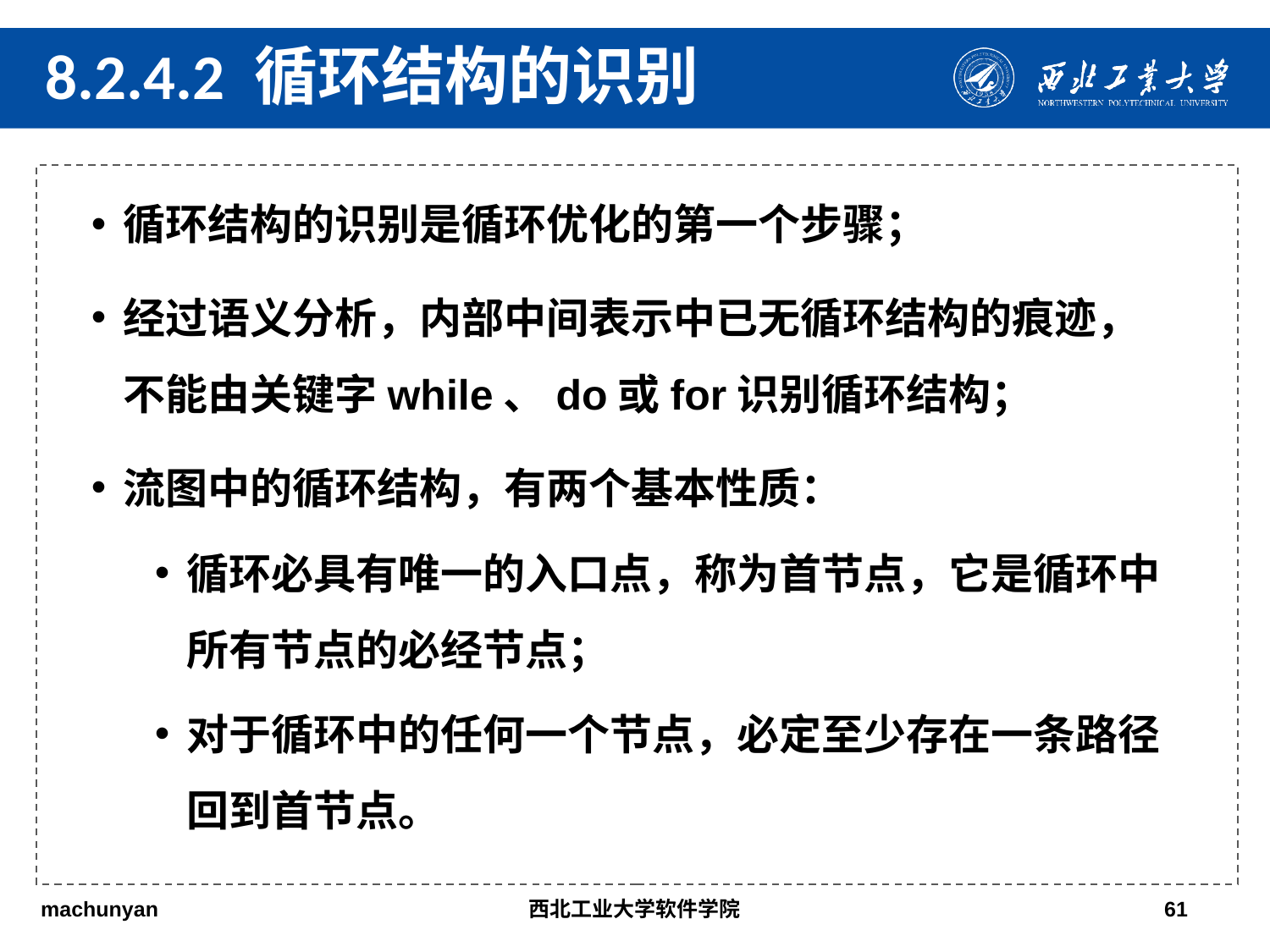

8.2.4.2 循环结构的识别
循环结构的识别是循环优化的第一个步骤；
经过语义分析，内部中间表示中已无循环结构的痕迹，不能由关键字while、do或for识别循环结构；
流图中的循环结构，有两个基本性质：
循环必具有唯一的入口点，称为首节点，它是循环中所有节点的必经节点；
对于循环中的任何一个节点，必定至少存在一条路径回到首节点。